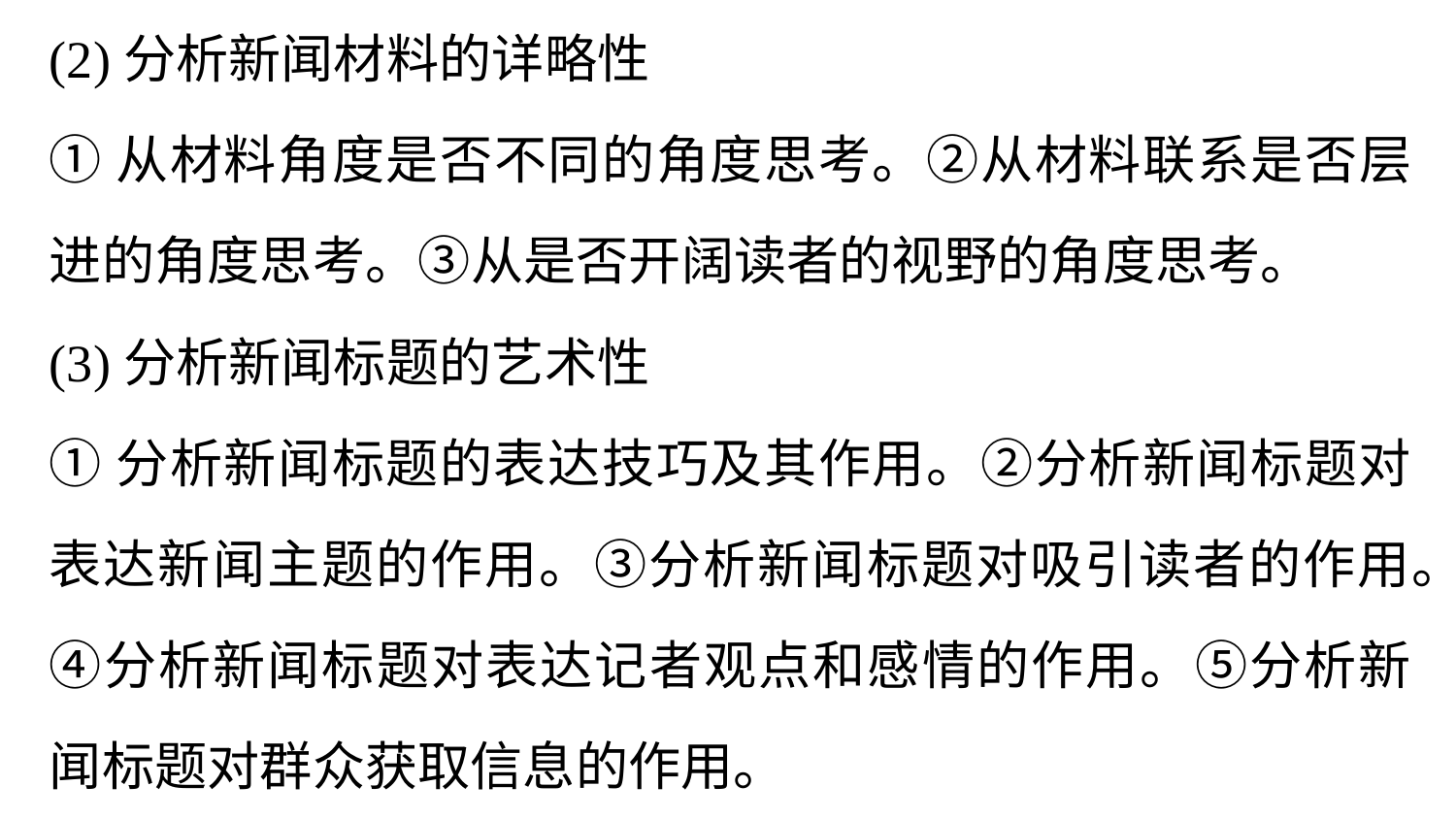

(2)分析新闻材料的详略性
①从材料角度是否不同的角度思考。②从材料联系是否层进的角度思考。③从是否开阔读者的视野的角度思考。
(3)分析新闻标题的艺术性
①分析新闻标题的表达技巧及其作用。②分析新闻标题对表达新闻主题的作用。③分析新闻标题对吸引读者的作用。④分析新闻标题对表达记者观点和感情的作用。⑤分析新闻标题对群众获取信息的作用。